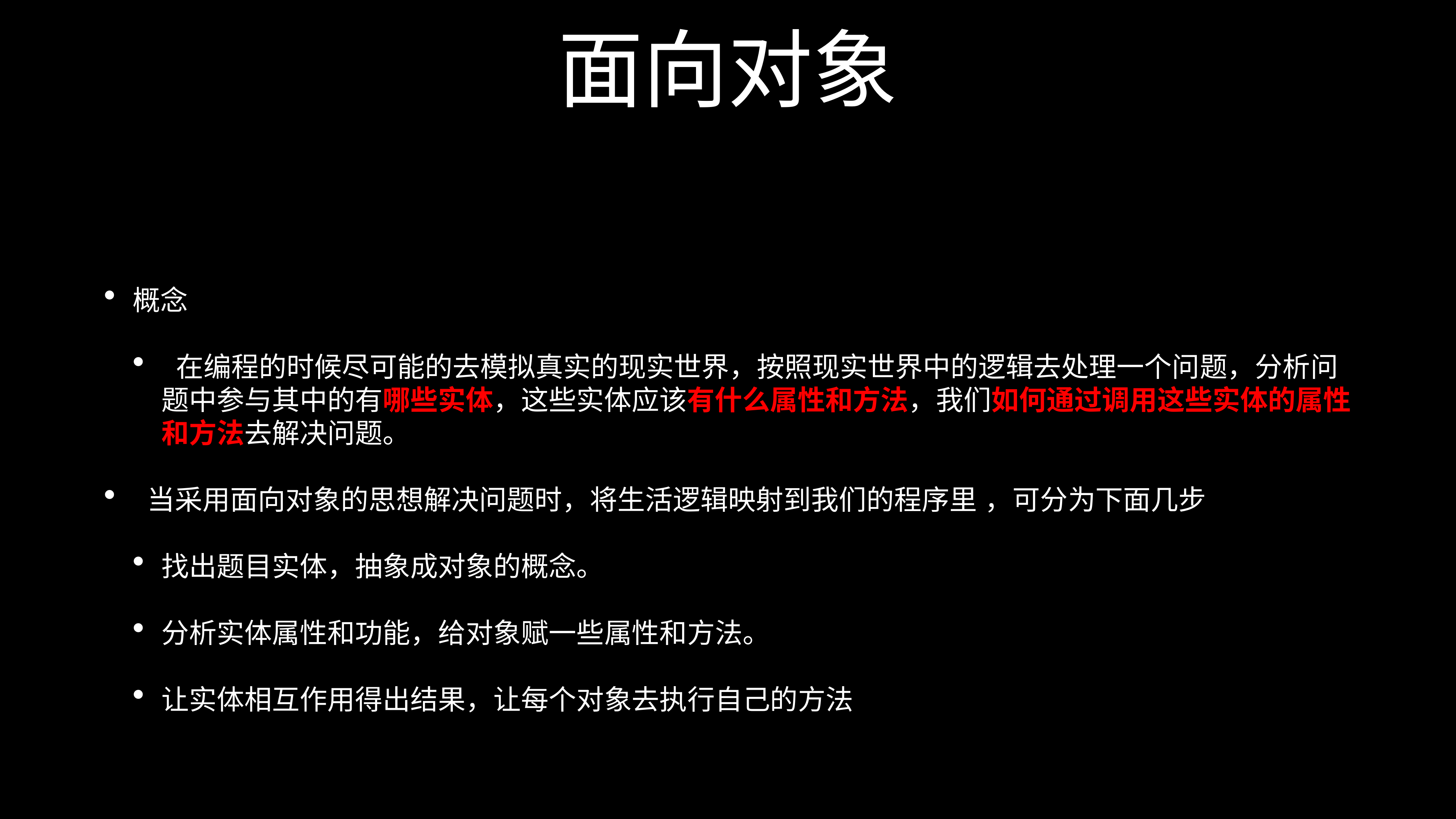

# 面向对象

概念
 在编程的时候尽可能的去模拟真实的现实世界，按照现实世界中的逻辑去处理一个问题，分析问题中参与其中的有哪些实体，这些实体应该有什么属性和方法，我们如何通过调用这些实体的属性和方法去解决问题。
 当采用面向对象的思想解决问题时，将生活逻辑映射到我们的程序里 ，可分为下面几步
找出题目实体，抽象成对象的概念。
分析实体属性和功能，给对象赋一些属性和方法。
让实体相互作用得出结果，让每个对象去执行自己的方法